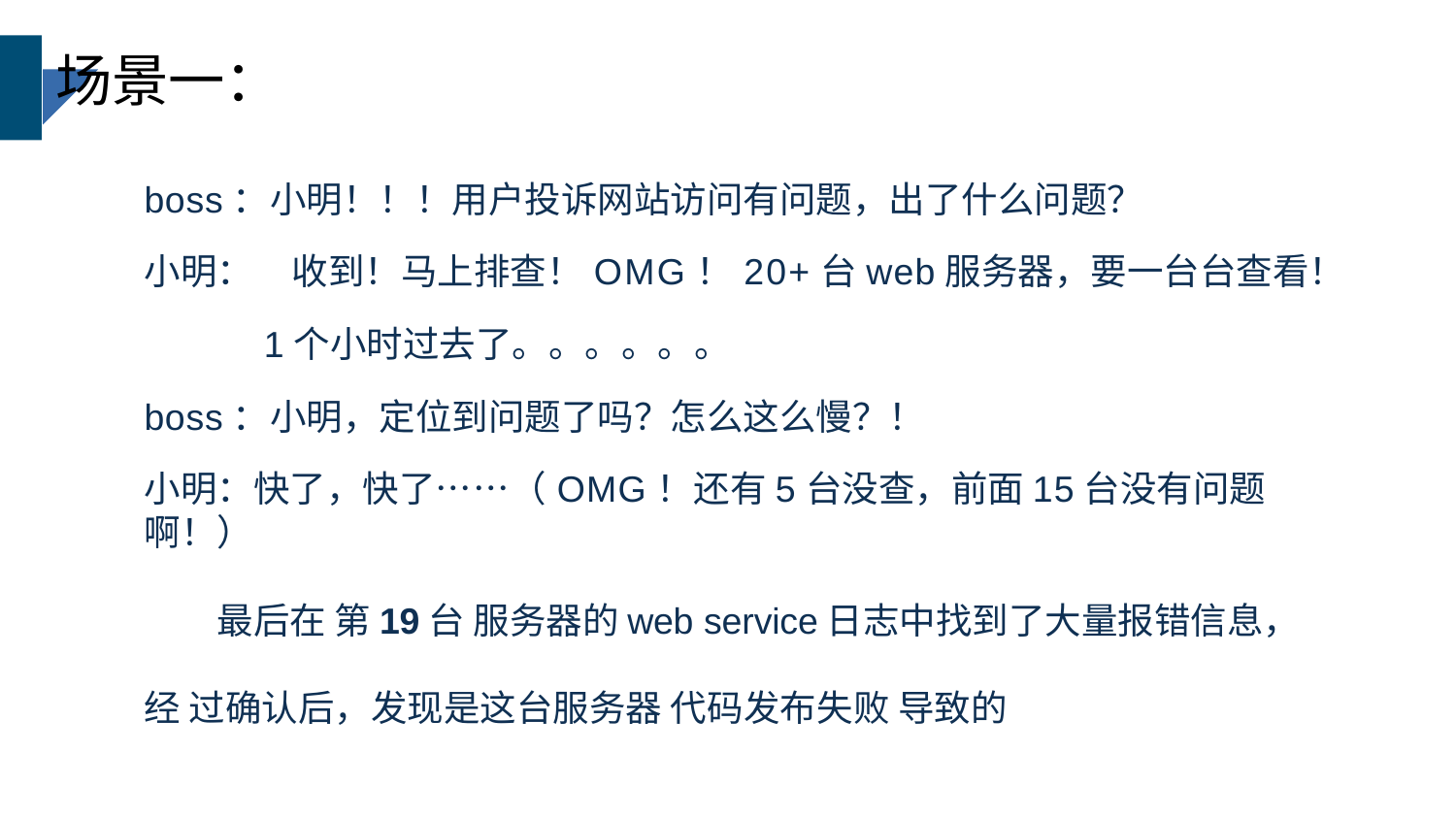

# 场景一：
boss：小明！！！用户投诉网站访问有问题，出了什么问题？

小明：	收到！马上排查！OMG！20+台web服务器，要一台台查看！

1个小时过去了。。。。。。

boss：小明，定位到问题了吗？怎么这么慢？！

小明：快了，快了……（OMG！还有5台没查，前面15台没有问题啊！）
最后在 第19台 服务器的web service日志中找到了大量报错信息，经 过确认后，发现是这台服务器 代码发布失败 导致的